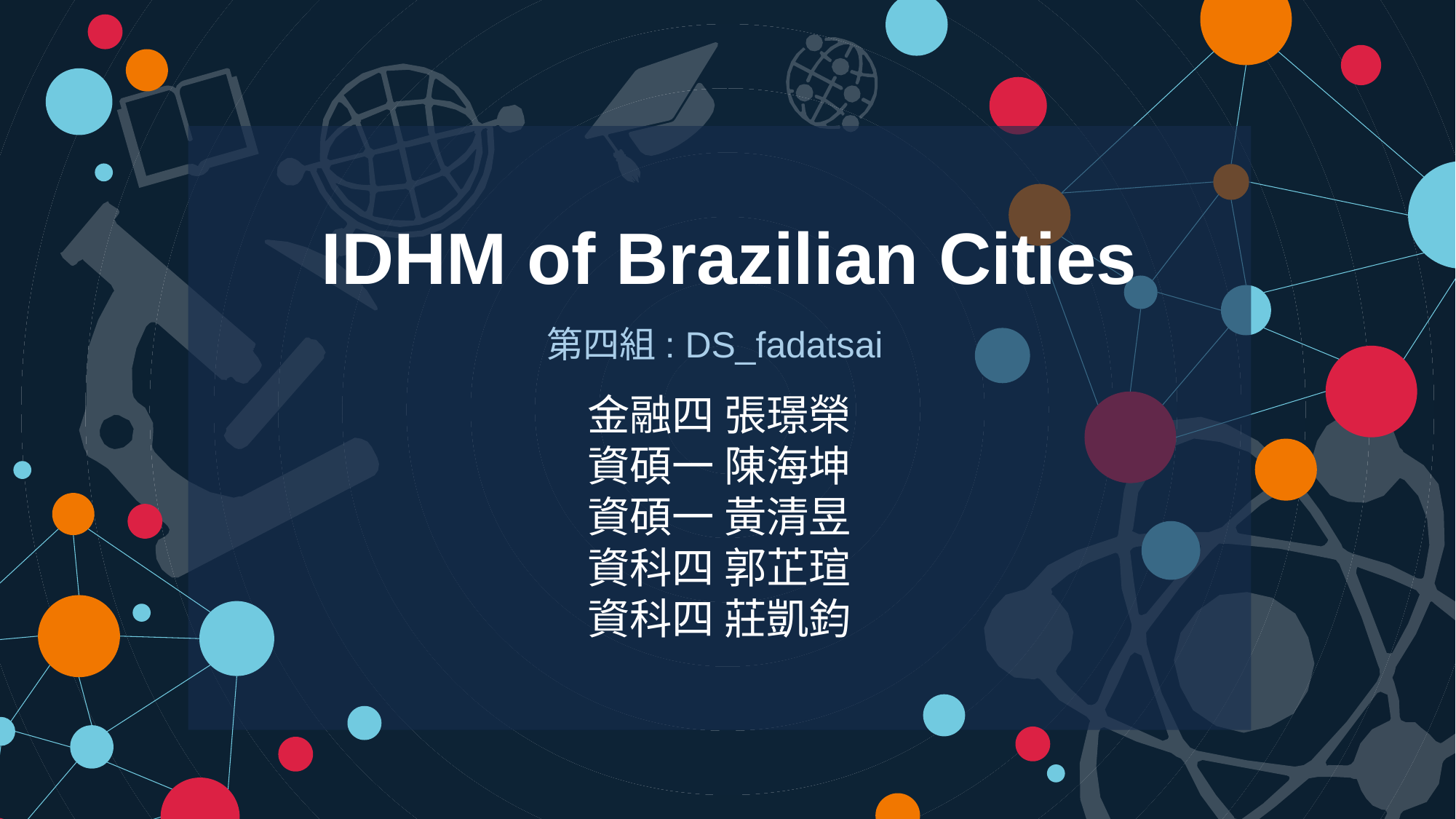

IDHM of Brazilian Cities
第四組: DS_fadatsai
金融四 張璟榮
資碩一 陳海坤
資碩一 黃清昱
資科四 郭芷瑄
資科四 莊凱鈞